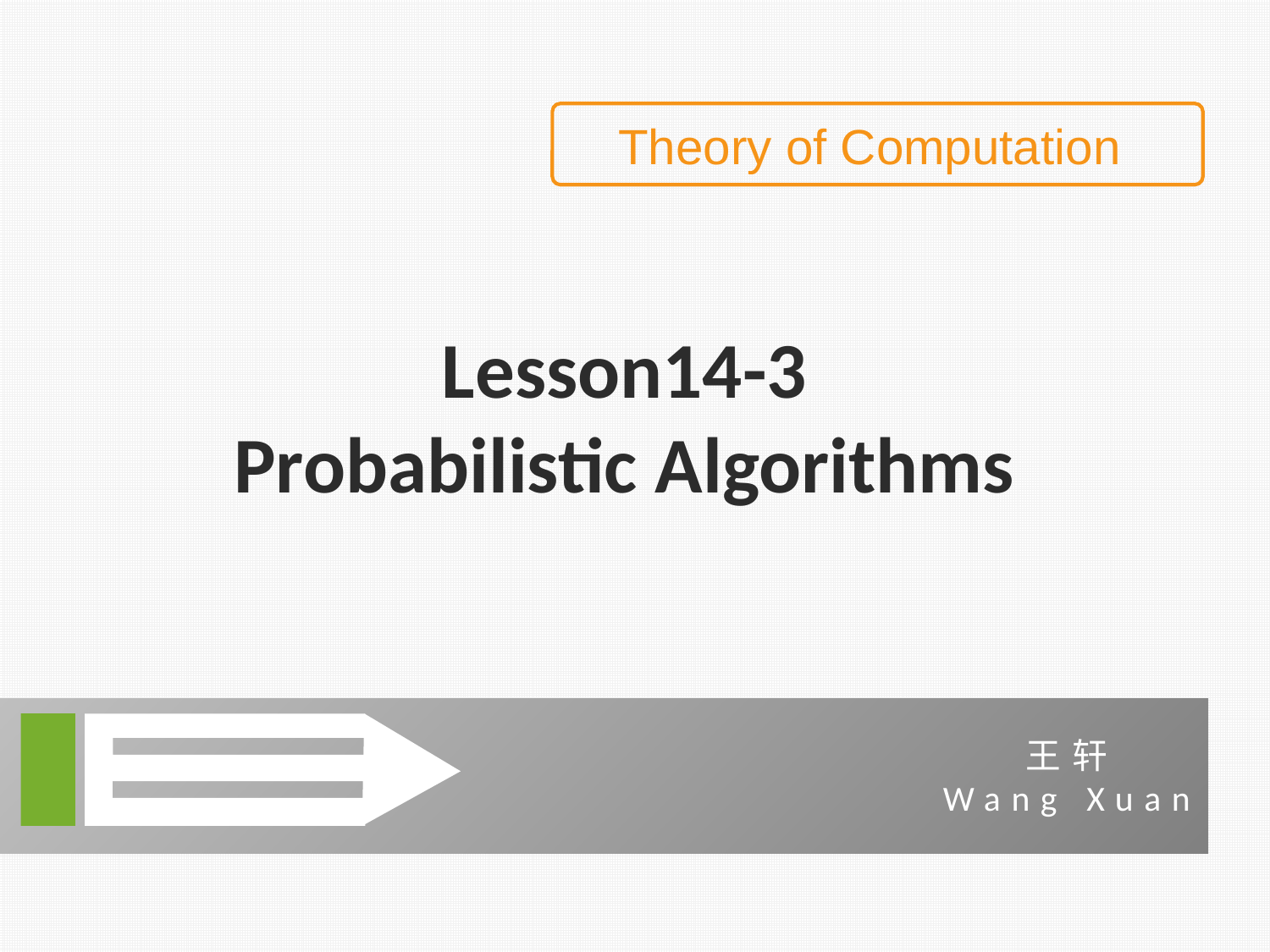

Theory of Computation
Lesson14-3
Probabilistic Algorithms

王轩
Wang Xuan